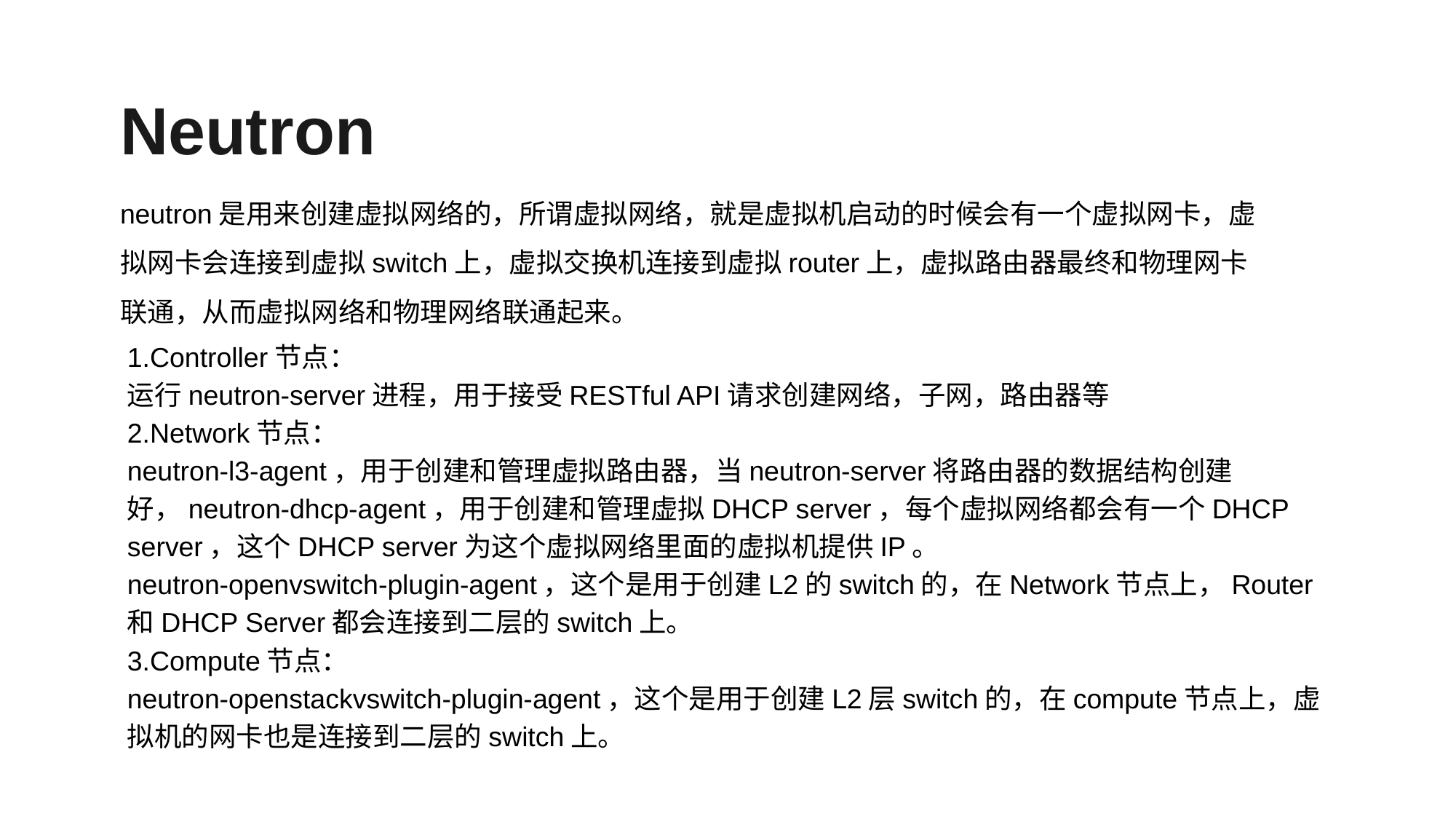

Neutron
neutron是用来创建虚拟网络的，所谓虚拟网络，就是虚拟机启动的时候会有一个虚拟网卡，虚拟网卡会连接到虚拟switch上，虚拟交换机连接到虚拟router上，虚拟路由器最终和物理网卡联通，从而虚拟网络和物理网络联通起来。
1.Controller节点：
运行neutron-server进程，用于接受RESTful API请求创建网络，子网，路由器等
2.Network节点：
neutron-l3-agent，用于创建和管理虚拟路由器，当neutron-server将路由器的数据结构创建好，neutron-dhcp-agent，用于创建和管理虚拟DHCP server，每个虚拟网络都会有一个DHCP server，这个DHCP server为这个虚拟网络里面的虚拟机提供IP。
neutron-openvswitch-plugin-agent，这个是用于创建L2的switch的，在Network节点上，Router和DHCP Server都会连接到二层的switch上。
3.Compute节点：
neutron-openstackvswitch-plugin-agent，这个是用于创建L2层switch的，在compute节点上，虚拟机的网卡也是连接到二层的switch上。